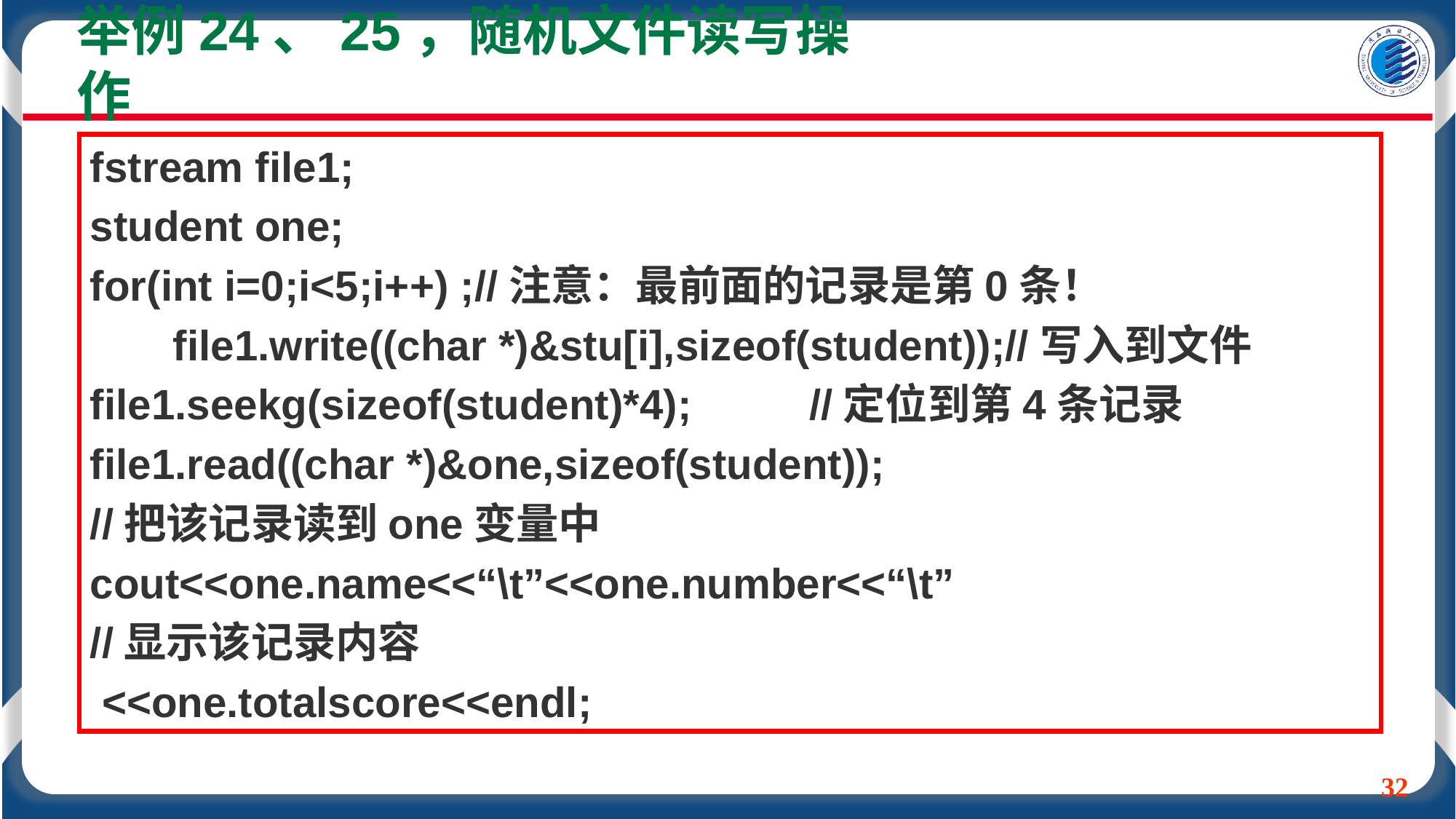

举例24、25，随机文件读写操作
fstream file1;
student one;
for(int i=0;i<5;i++) ;//注意：最前面的记录是第0条！
       file1.write((char *)&stu[i],sizeof(student));//写入到文件
file1.seekg(sizeof(student)*4); 　　//定位到第4条记录
file1.read((char *)&one,sizeof(student));
//把该记录读到one变量中
cout<<one.name<<“\t”<<one.number<<“\t”
//显示该记录内容
 <<one.totalscore<<endl;
32